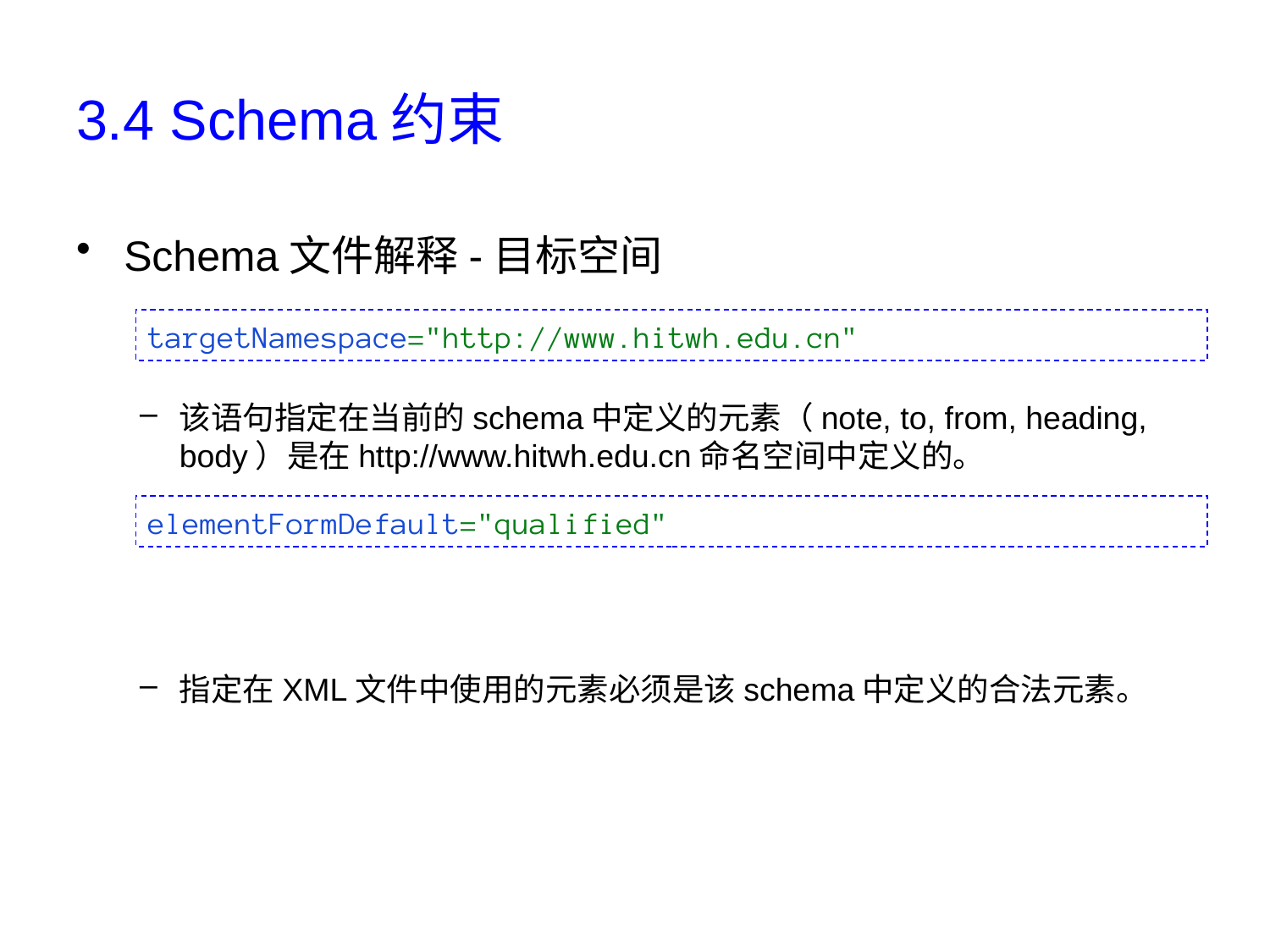

# 3.4 Schema约束
Schema文件解释-目标空间

该语句指定在当前的schema中定义的元素（note, to, from, heading, body）是在http://www.hitwh.edu.cn命名空间中定义的。

指定在XML文件中使用的元素必须是该schema中定义的合法元素。

targetNamespace="http://www.hitwh.edu.cn"
elementFormDefault="qualified"